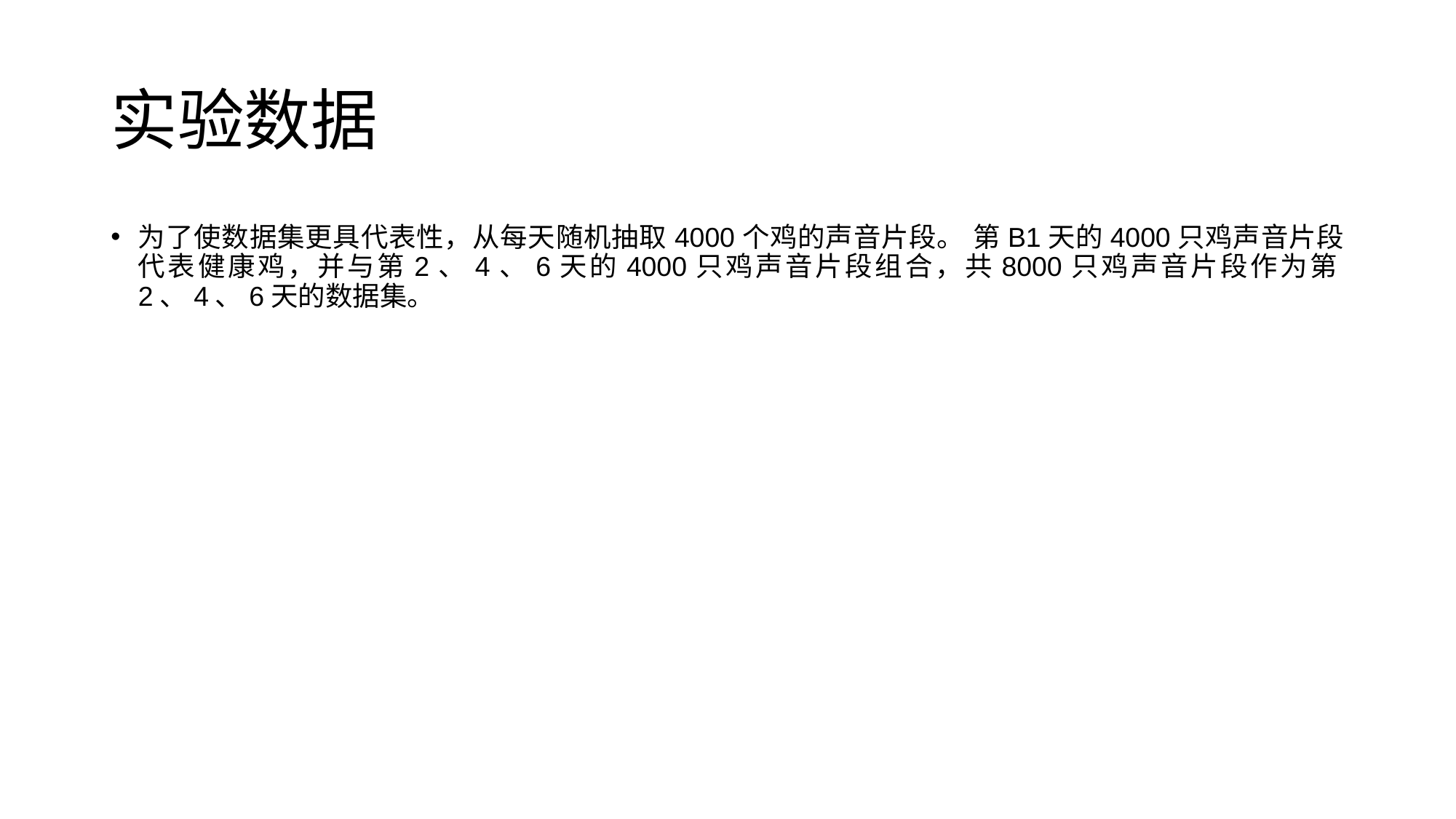

# 实验数据
为了使数据集更具代表性，从每天随机抽取4000个鸡的声音片段。 第B1天的4000只鸡声音片段代表健康鸡，并与第2、4、6天的4000只鸡声音片段组合，共8000只鸡声音片段作为第2、4、6天的数据集。